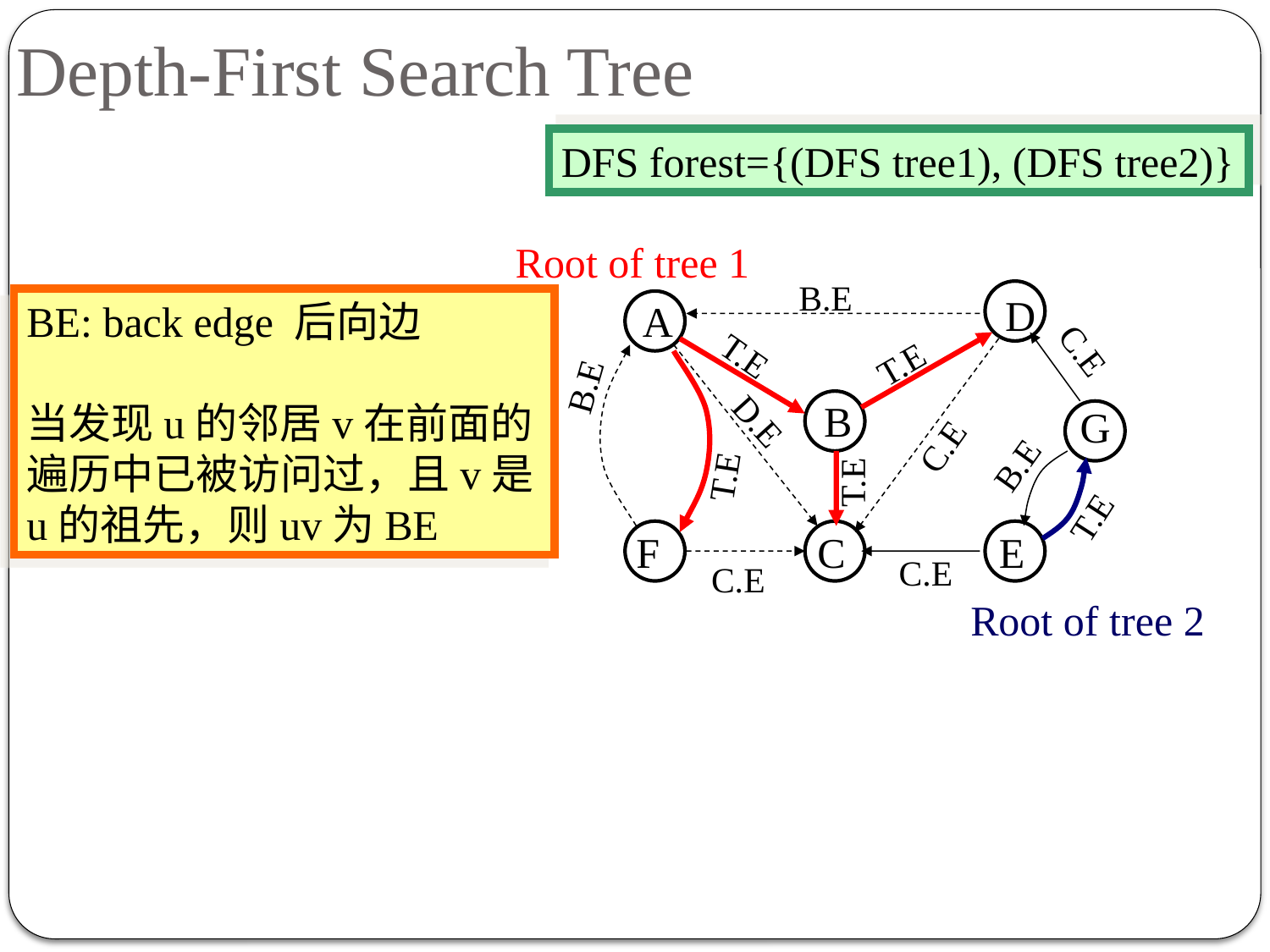

# Depth-First Search Tree
DFS forest={(DFS tree1), (DFS tree2)}
Root of tree 1
B.E

D
BE: back edge 后向边

当发现u的邻居v在前面的遍历中已被访问过，且v是u的祖先，则uv为BE
A

T.E

C.E

T.E

B.E

B

G

D.E
C.E
B.E
T.E
T.E

T.E
F
C
E

C.E

C.E

Root of tree 2